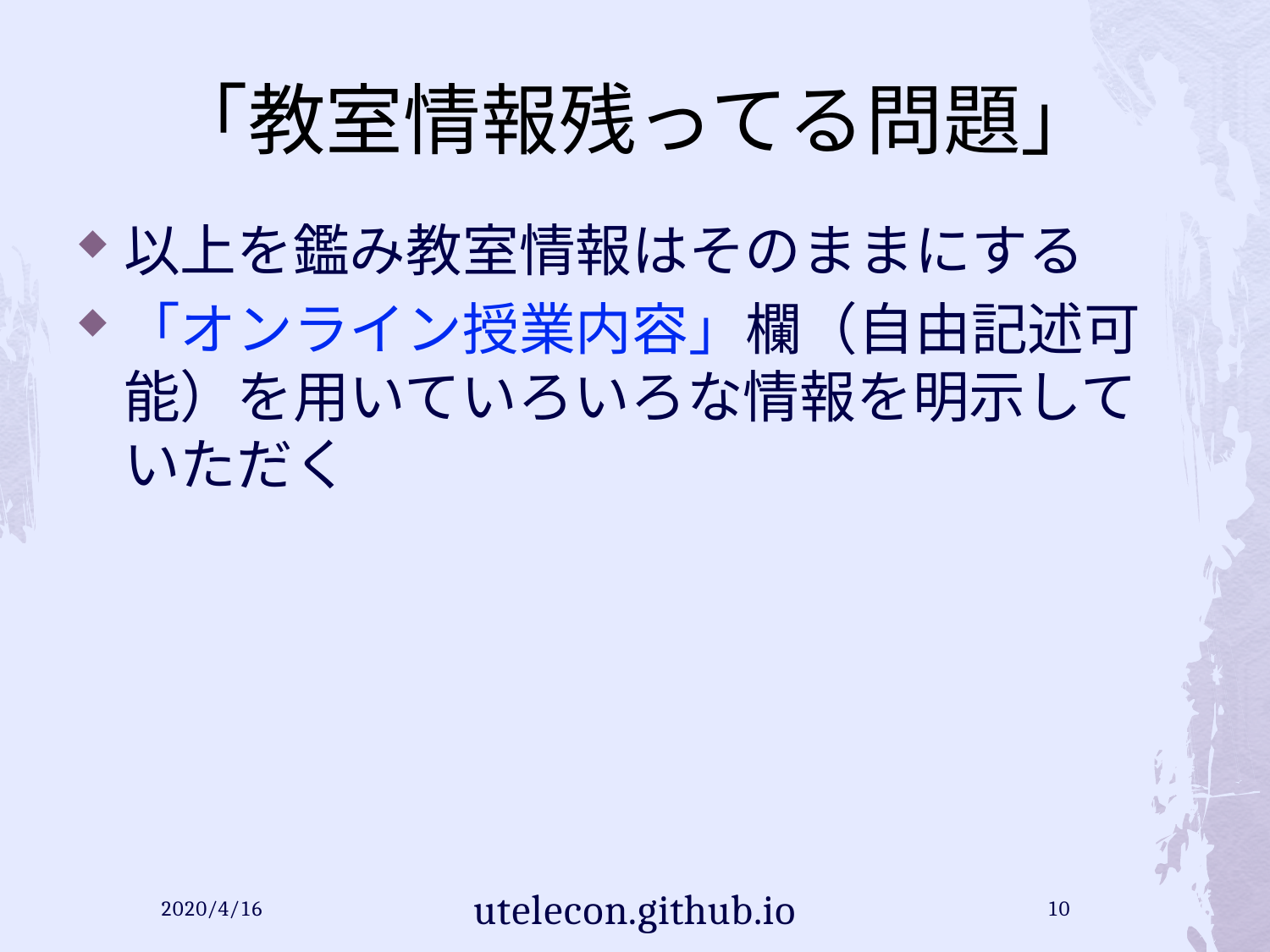

# 「教室情報残ってる問題」
以上を鑑み教室情報はそのままにする
「オンライン授業内容」欄（自由記述可能）を用いていろいろな情報を明示していただく
2020/4/16
utelecon.github.io
10